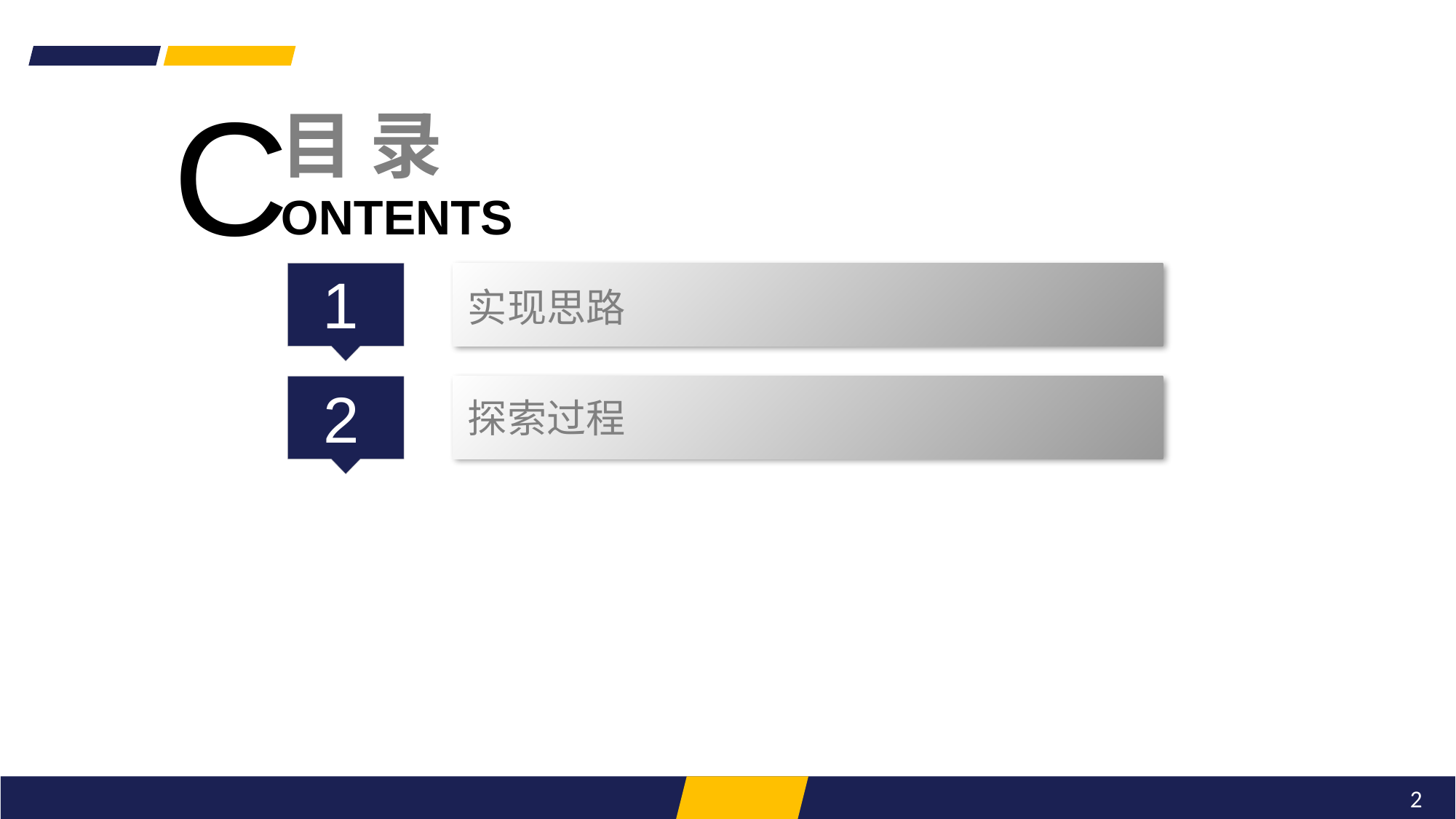

目 录 ONTENTS
C
1

实现思路
2

探索过程
2